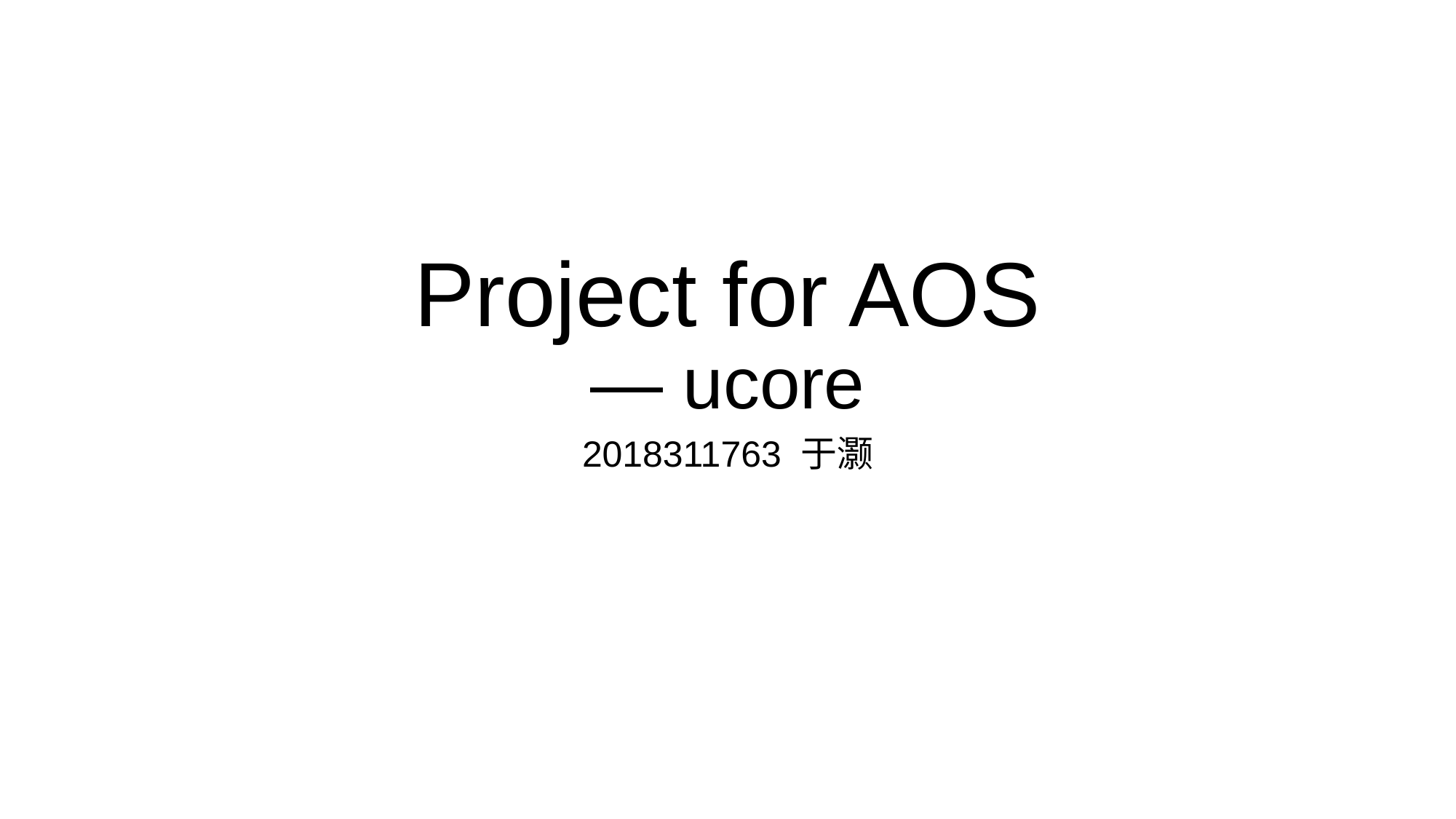

# Project for AOS — ucore
2018311763 于灏